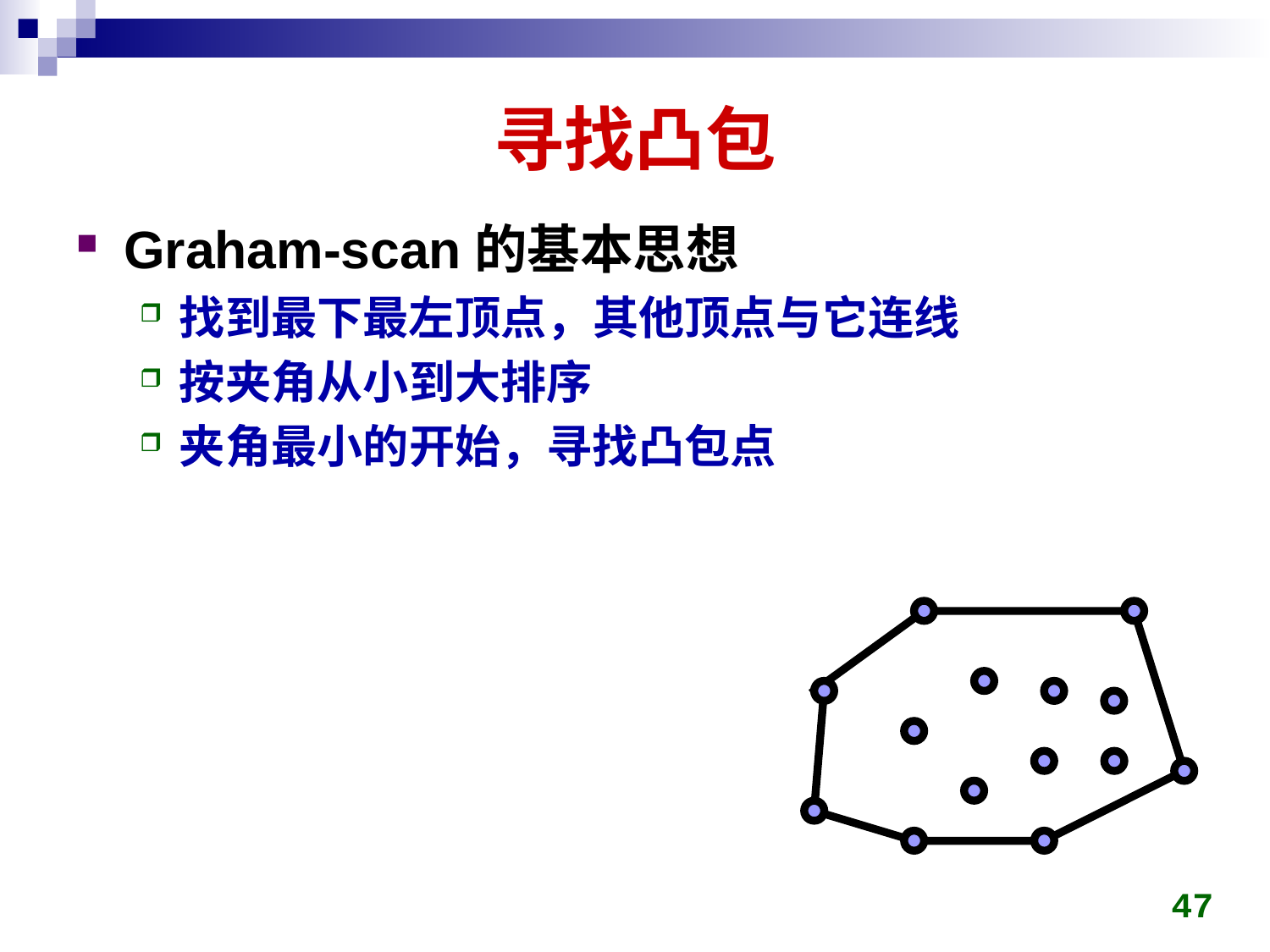

# 寻找凸包
Graham-scan的基本思想
找到最下最左顶点，其他顶点与它连线
按夹角从小到大排序
夹角最小的开始，寻找凸包点

47